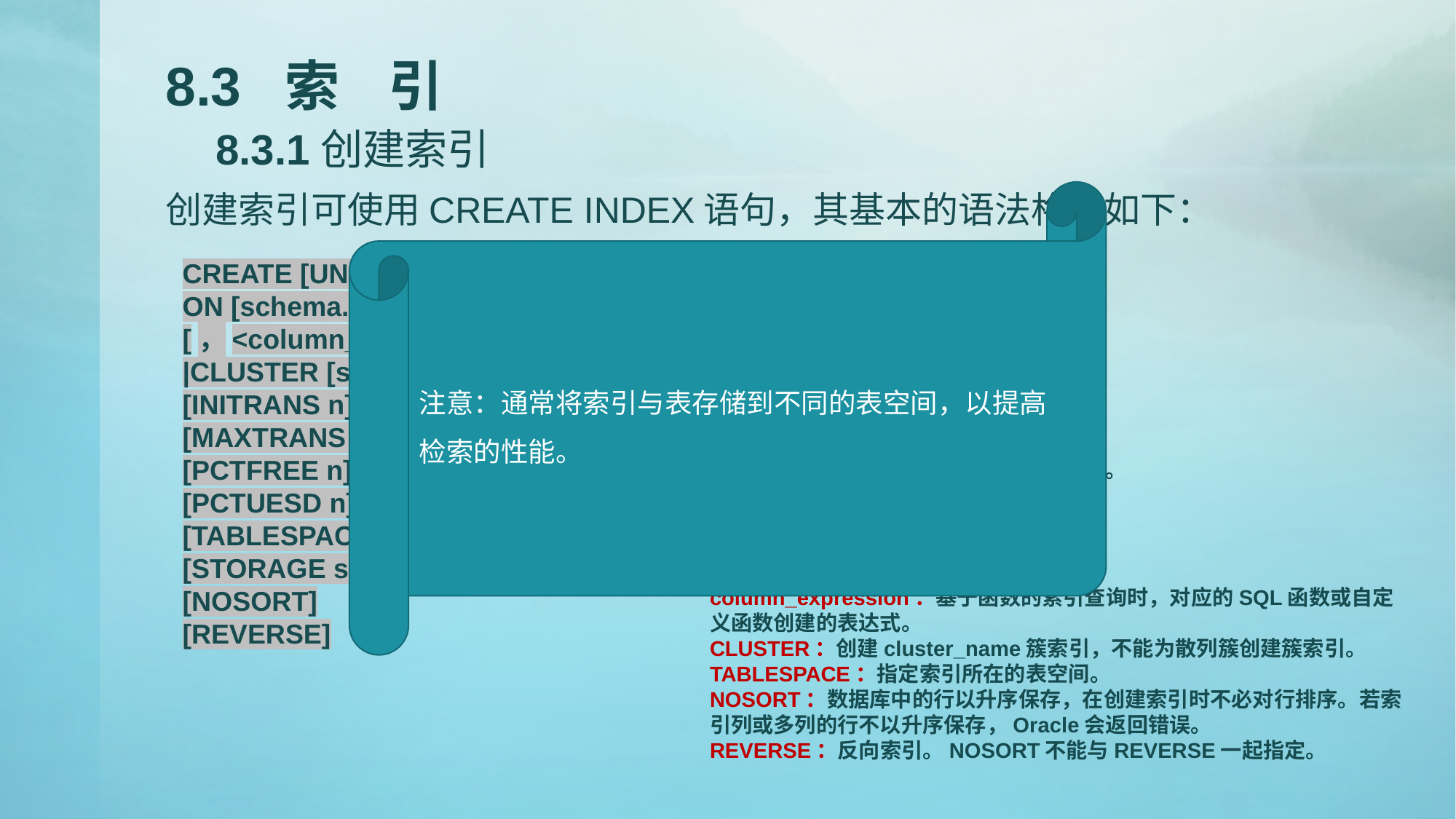

# 8.3  索    引 8.3.1创建索引
注意：通常将索引与表存储到不同的表空间，以提高检索的性能。
创建索引可使用CREATE INDEX语句，其基本的语法格式如下：
CREATE [UNIQUE|BITMAP] INDEX [schema.]<index_name>
ON [schema.]<table_name>(<column_name>[ASC|DESC]，
[，<column_name>[ASC|DESC]，…，[column_expression]])
|CLUSTER [schema.]<cluster_name>
[INITRANS n]
[MAXTRANS n]
[PCTFREE n]
[PCTUESD n]
[TABLESPACE tablespace_name]
[STORAGE storage_clause]
[NOSORT]
[REVERSE]
参数说明：
UNIQUE：唯一索引。
BITMAP：位图索引。
schema：指定索引(或表)所属的用户名。
index_name：要创建索引的名称。
table_name：索引所在表的名称。
column_name：要创建索引的列。
ASC|DESC：升序或降序。
column_expression：基于函数的索引查询时，对应的SQL函数或自定义函数创建的表达式。
CLUSTER：创建cluster_name簇索引，不能为散列簇创建簇索引。
TABLESPACE：指定索引所在的表空间。
NOSORT：数据库中的行以升序保存，在创建索引时不必对行排序。若索引列或多列的行不以升序保存，Oracle会返回错误。
REVERSE：反向索引。NOSORT不能与REVERSE一起指定。